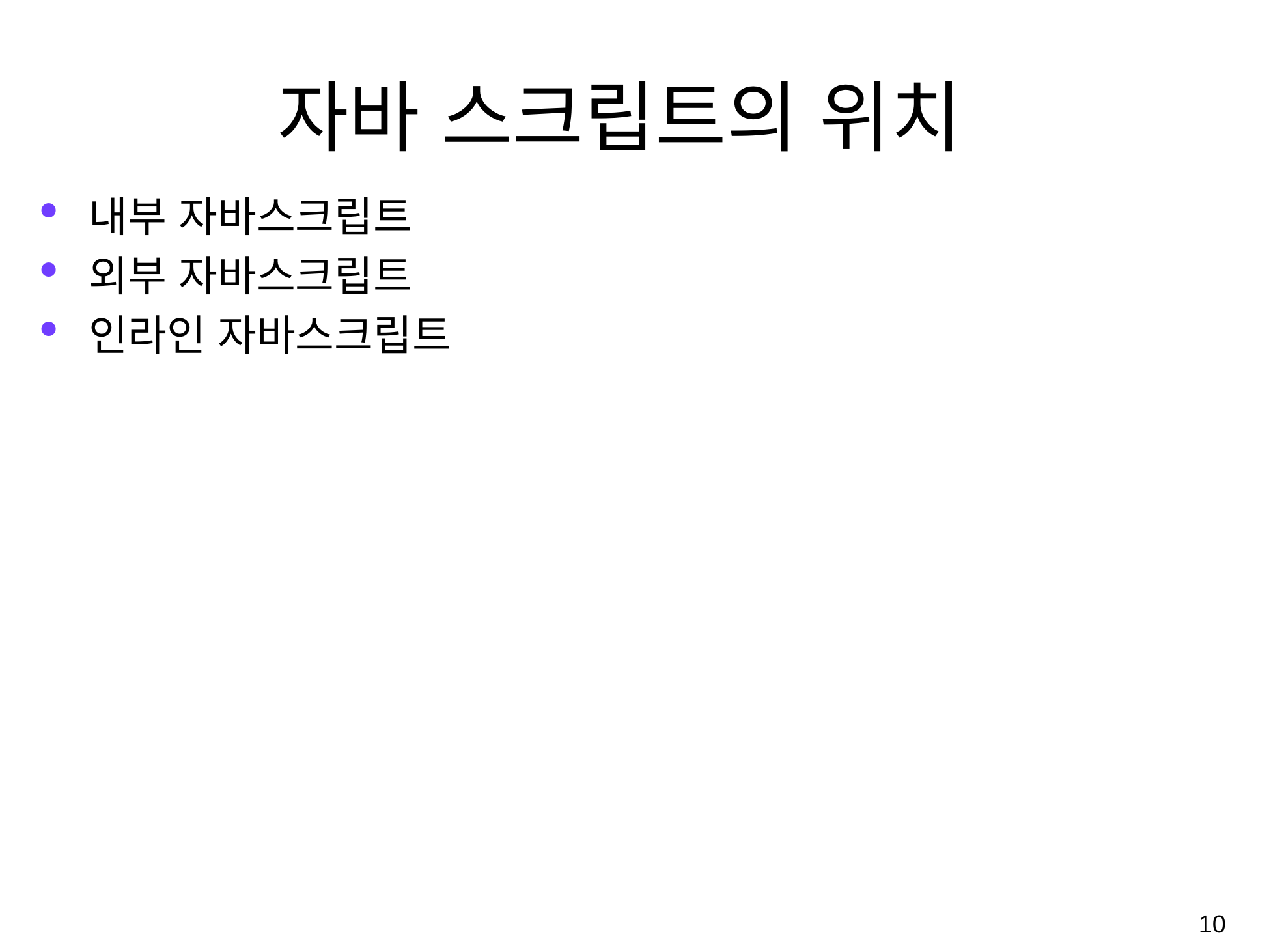

# 자바 스크립트의 위치
내부 자바스크립트
외부 자바스크립트
인라인 자바스크립트

10